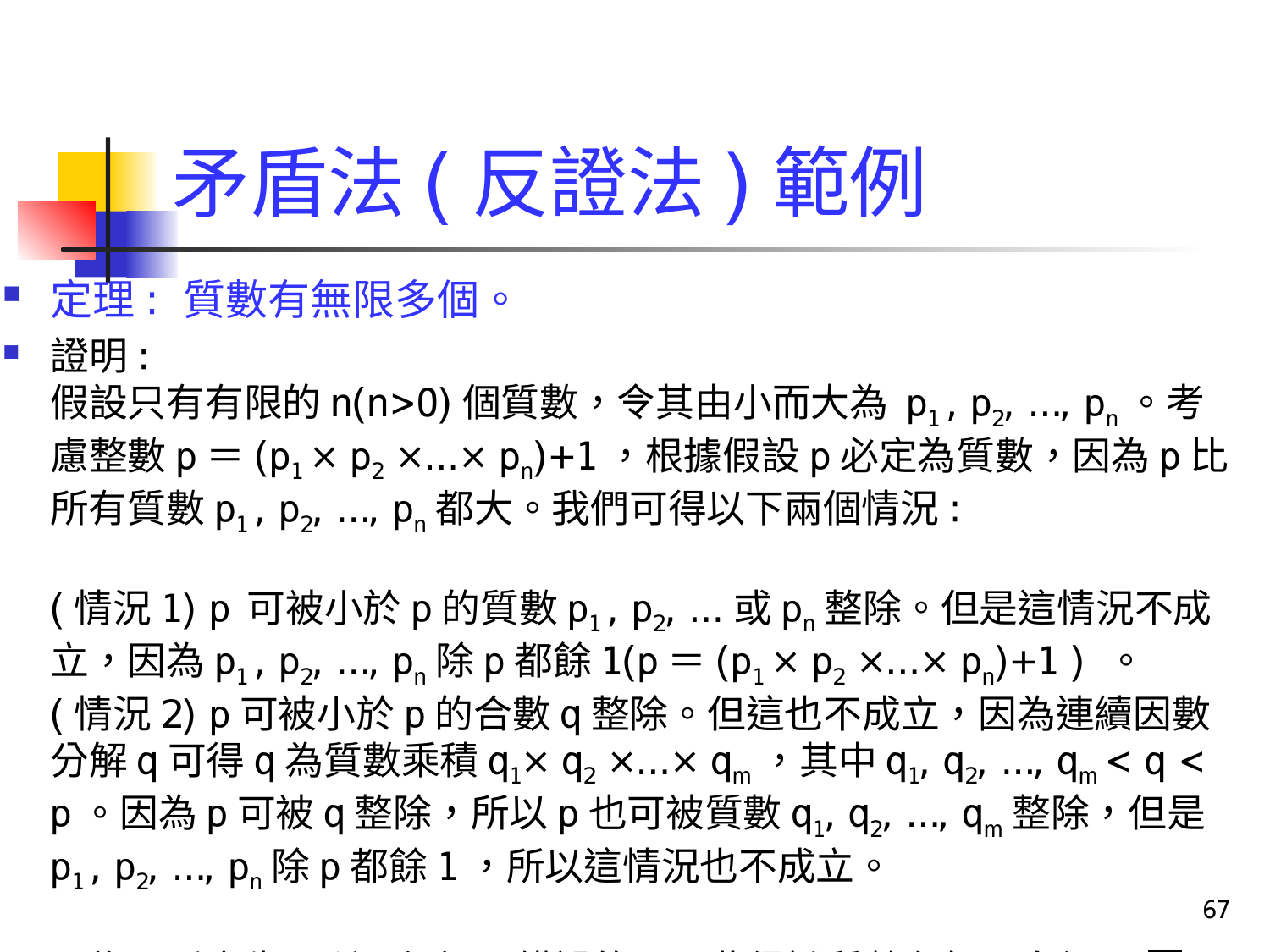

# 矛盾法(反證法)範例
定理: 質數有無限多個。
證明:
假設只有有限的n(n>0)個質數，令其由小而大為 p1 , p2, ..., pn。考慮整數p＝(p1 × p2 ×...× pn)+1，根據假設p必定為質數，因為p比所有質數p1 , p2, ..., pn都大。我們可得以下兩個情況:
(情況1) p 可被小於p的質數p1 , p2, ...或pn整除。但是這情況不成立，因為p1 , p2, ..., pn除p都餘1(p＝(p1 × p2 ×...× pn)+1 ) 。
(情況2) p可被小於p的合數q整除。但這也不成立，因為連續因數分解q可得q為質數乘積q1× q2 ×...× qm，其中q1, q2, ..., qm < q < p。因為p可被q整除，所以p也可被質數q1, q2, ..., qm整除，但是p1 , p2, ..., pn除p都餘1，所以這情況也不成立。
因為矛盾產生，所以假設是錯誤的，因此得證質數有無限多個。 ■
67